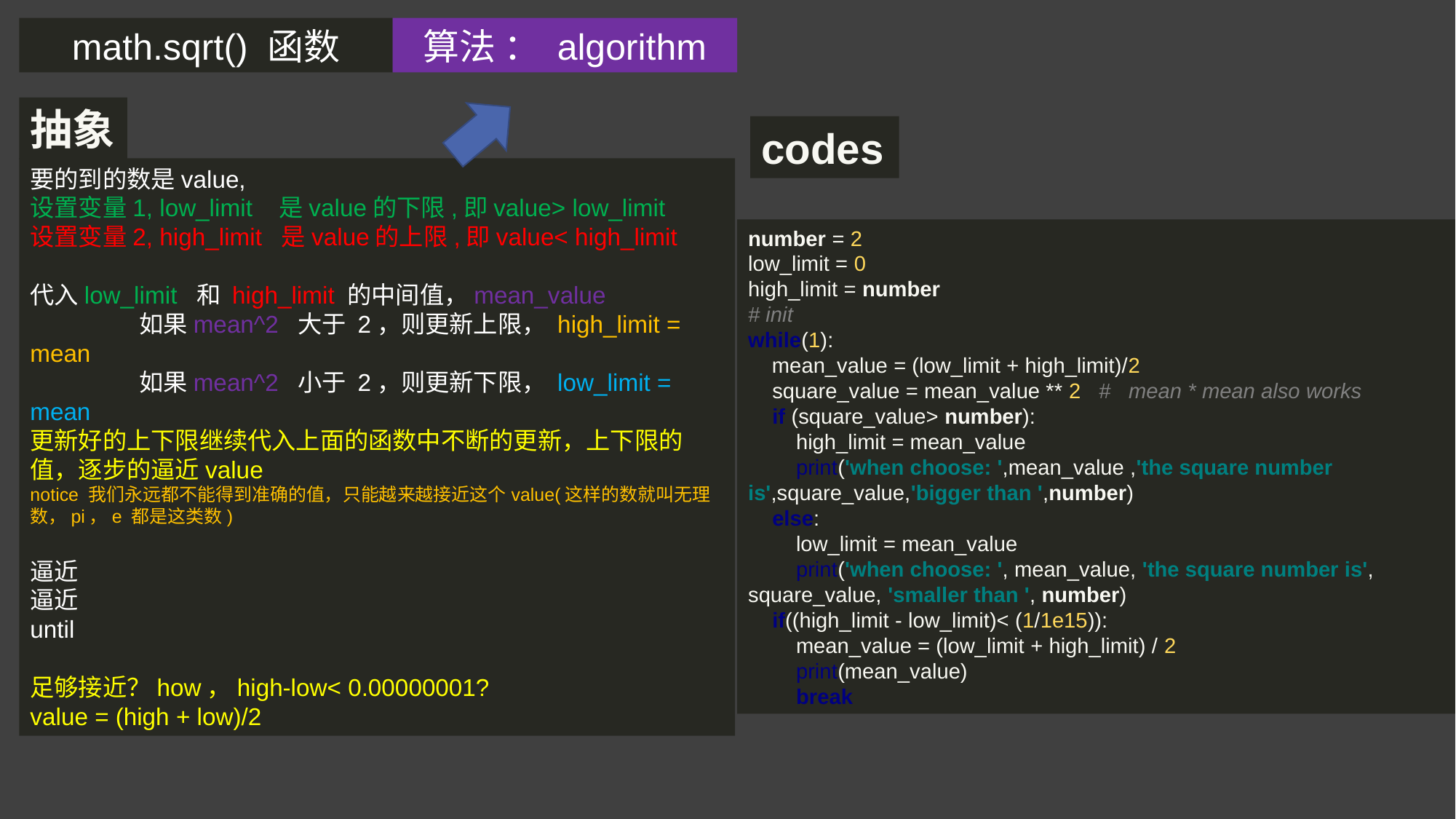

math.sqrt() 函数
算法 ： algorithm

抽象
codes
要的到的数是value,
设置变量1, low_limit   是value的下限,即value> low_limit
设置变量2, high_limit  是value的上限,即value< high_limit

代入low_limit  和 high_limit 的中间值，mean_value
	如果mean^2  大于 2，则更新上限， high_limit = mean
	如果mean^2  小于 2，则更新下限， low_limit = mean
更新好的上下限继续代入上面的函数中不断的更新，上下限的值，逐步的逼近value
notice 我们永远都不能得到准确的值，只能越来越接近这个value(这样的数就叫无理数，pi，e 都是这类数)

逼近
逼近
until

足够接近？how，high-low< 0.00000001?
value = (high + low)/2
number = 2
low_limit = 0
high_limit = number
# init
while(1):
    mean_value = (low_limit + high_limit)/2
    square_value = mean_value ** 2   #   mean * mean also works
    if (square_value> number):
        high_limit = mean_value
        print('when choose: ',mean_value ,'the square number is',square_value,'bigger than ',number)
    else:
        low_limit = mean_value
        print('when choose: ', mean_value, 'the square number is', square_value, 'smaller than ', number)
    if((high_limit - low_limit)< (1/1e15)):
        mean_value = (low_limit + high_limit) / 2
        print(mean_value)
        break